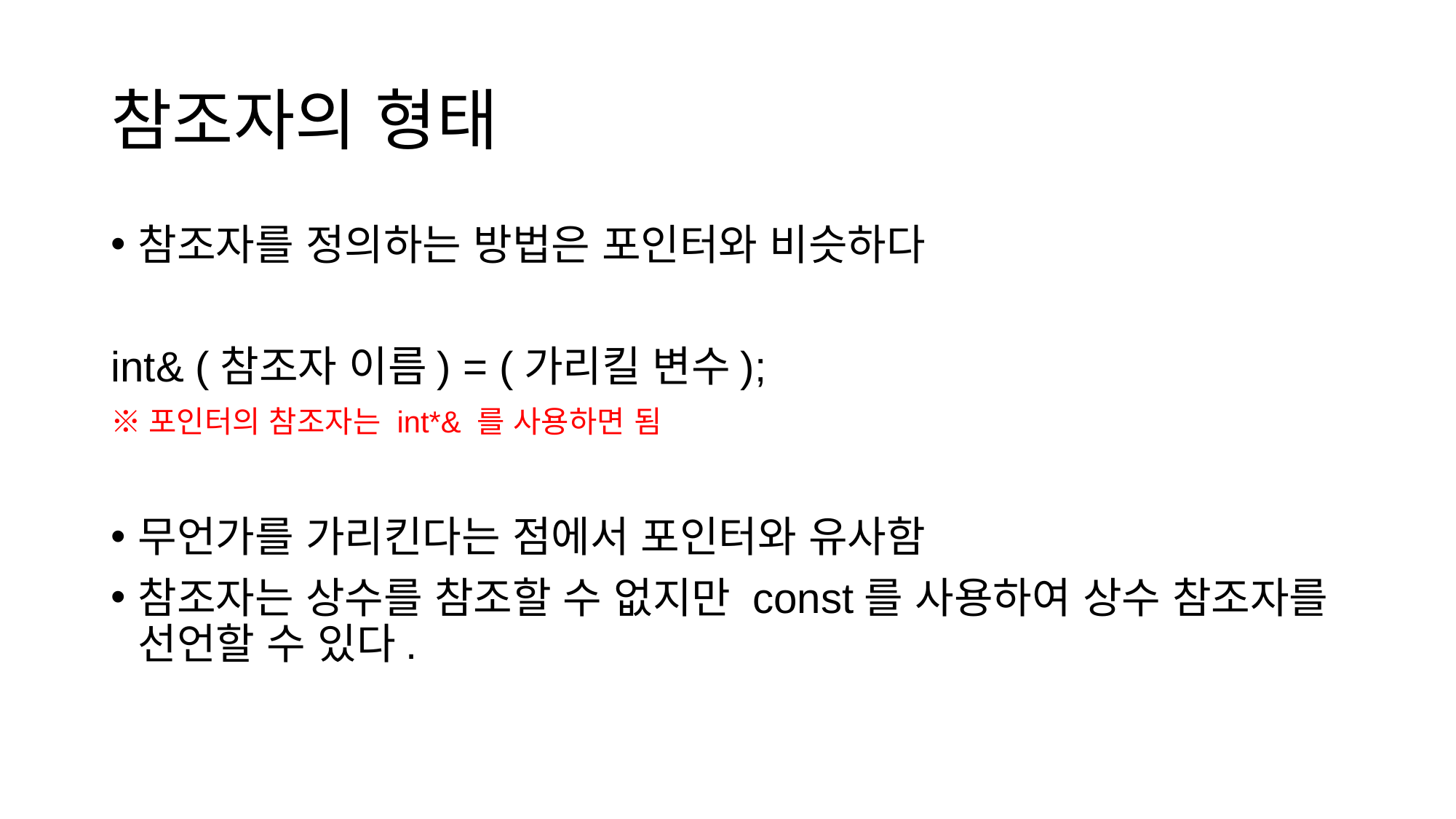

# 참조자의 형태
참조자를 정의하는 방법은 포인터와 비슷하다

int& (참조자 이름) = (가리킬 변수);
※포인터의 참조자는 int*& 를 사용하면 됨

무언가를 가리킨다는 점에서 포인터와 유사함
참조자는 상수를 참조할 수 없지만 const를 사용하여 상수 참조자를  선언할 수 있다.